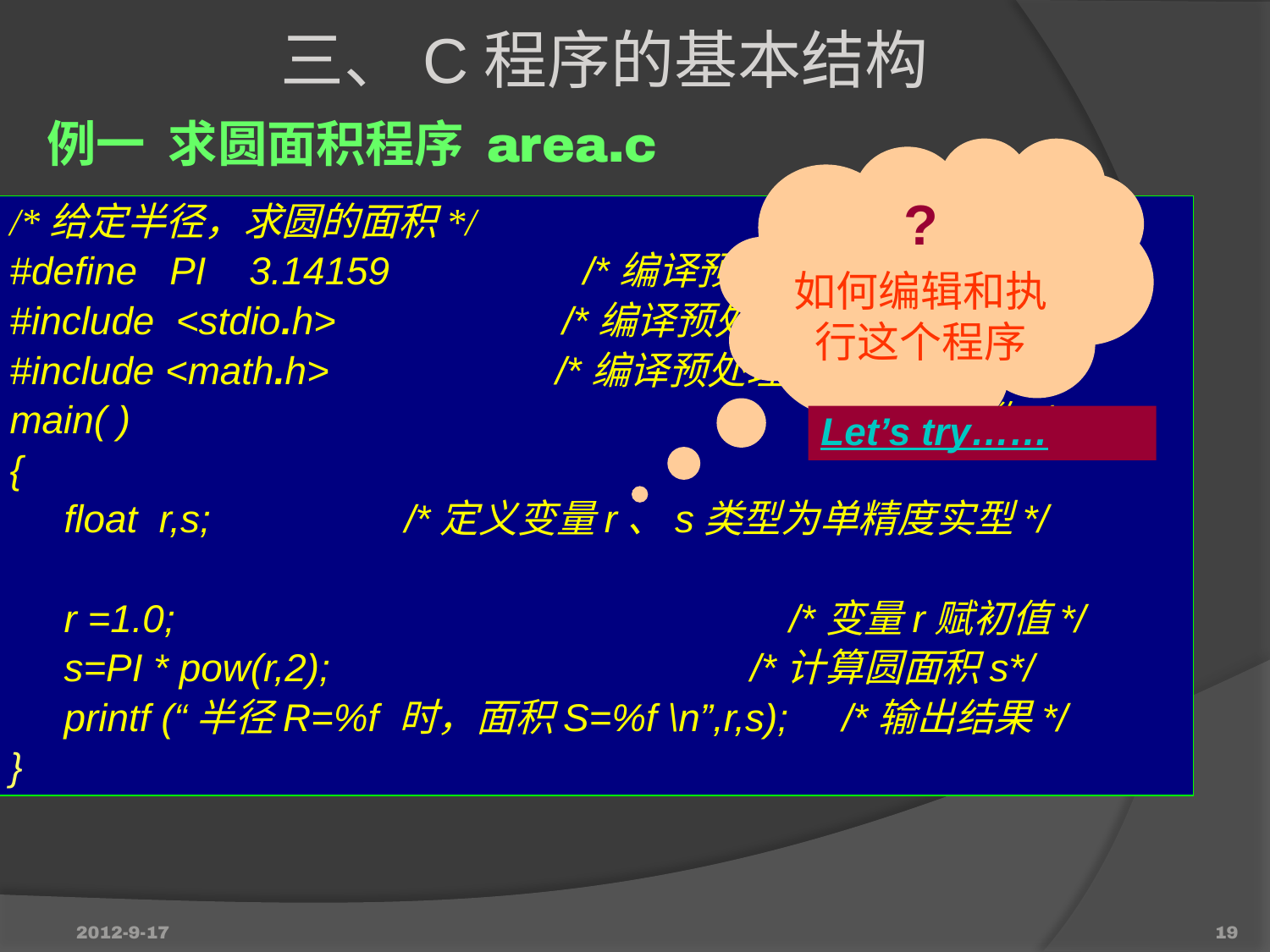

三、C程序的基本结构
例一  求圆面积程序 area.c
?
如何编辑和执行这个程序
/*给定半径，求圆的面积*/
#define   PI    3.14159                  /*编译预处理——宏替换*/
#include  <stdio.h>                     /*编译预处理——文件包含*/
#include <math.h>                     /*编译预处理——文件包含*/
main( )                                                                    /*主函数*/
{
     float  r,s;                  /*定义变量r、s类型为单精度实型*/

     r =1.0;                                                         /*变量r赋初值*/
     s=PI * pow(r,2);                                       /*计算圆面积s*/
     printf (“半径R=%f 时，面积S=%f \n”,r,s);     /*输出结果*/
}
Let’s try……
2012-9-17
19